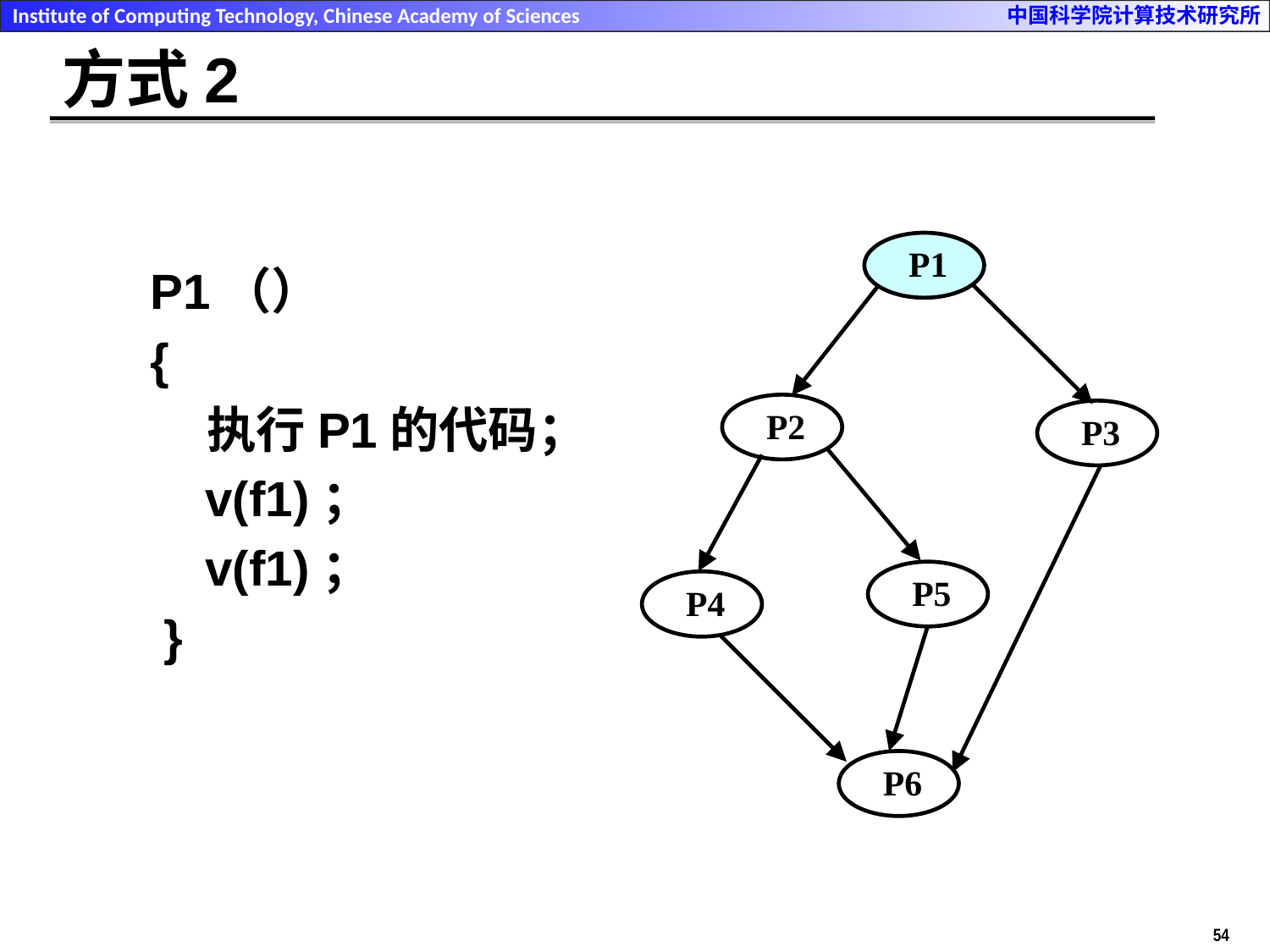

# 方式2
   P1
P1（）
{
    执行P1的代码；
    v(f1)；
    v(f1)；
 }

   P2
   P3

   P5
   P4

   P6